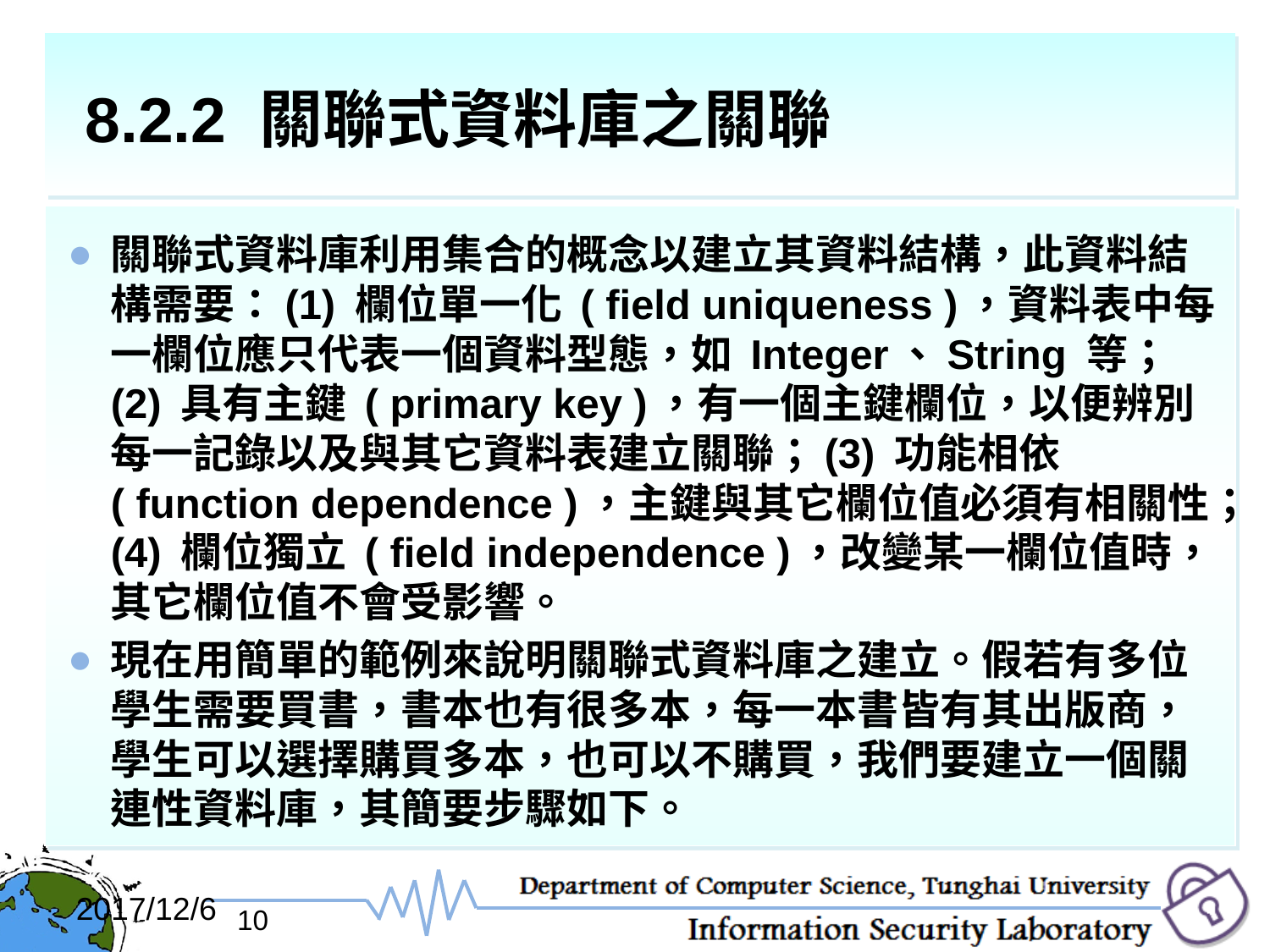

# 8.2.2 關聯式資料庫之關聯
關聯式資料庫利用集合的概念以建立其資料結構，此資料結構需要：(1) 欄位單一化 ( field uniqueness )，資料表中每一欄位應只代表一個資料型態，如 Integer、String 等；(2) 具有主鍵 ( primary key )，有一個主鍵欄位，以便辨別每一記錄以及與其它資料表建立關聯；(3) 功能相依 ( function dependence )，主鍵與其它欄位值必須有相關性；(4) 欄位獨立 ( field independence )，改變某一欄位值時，其它欄位值不會受影響。
現在用簡單的範例來說明關聯式資料庫之建立。假若有多位學生需要買書，書本也有很多本，每一本書皆有其出版商，學生可以選擇購買多本，也可以不購買，我們要建立一個關連性資料庫，其簡要步驟如下。
2017/12/6
10